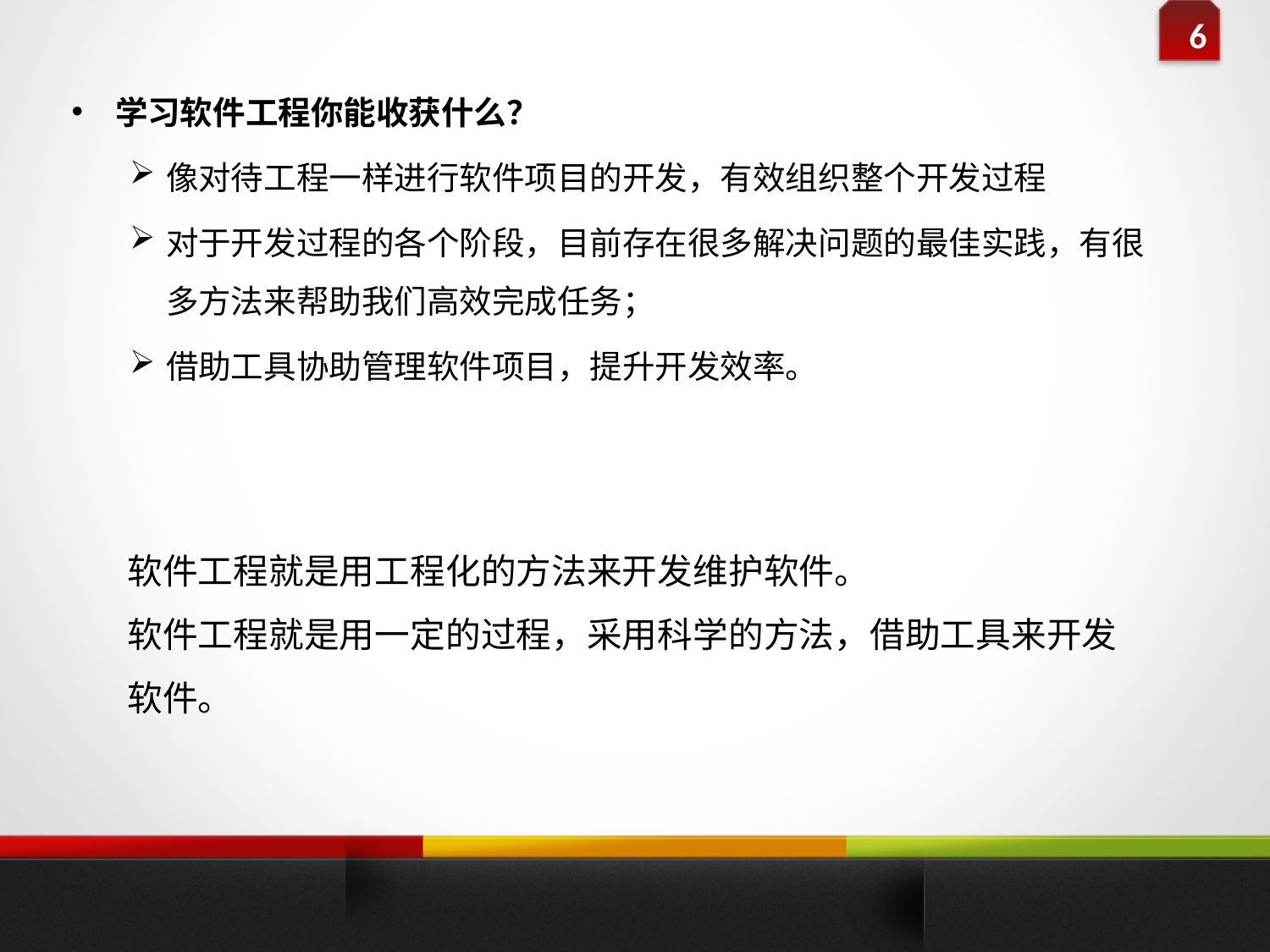

学习软件工程你能收获什么？
像对待工程一样进行软件项目的开发，有效组织整个开发过程
对于开发过程的各个阶段，目前存在很多解决问题的最佳实践，有很多方法来帮助我们高效完成任务；
借助工具协助管理软件项目，提升开发效率。
软件工程就是用工程化的方法来开发维护软件。
软件工程就是用一定的过程，采用科学的方法，借助工具来开发软件。